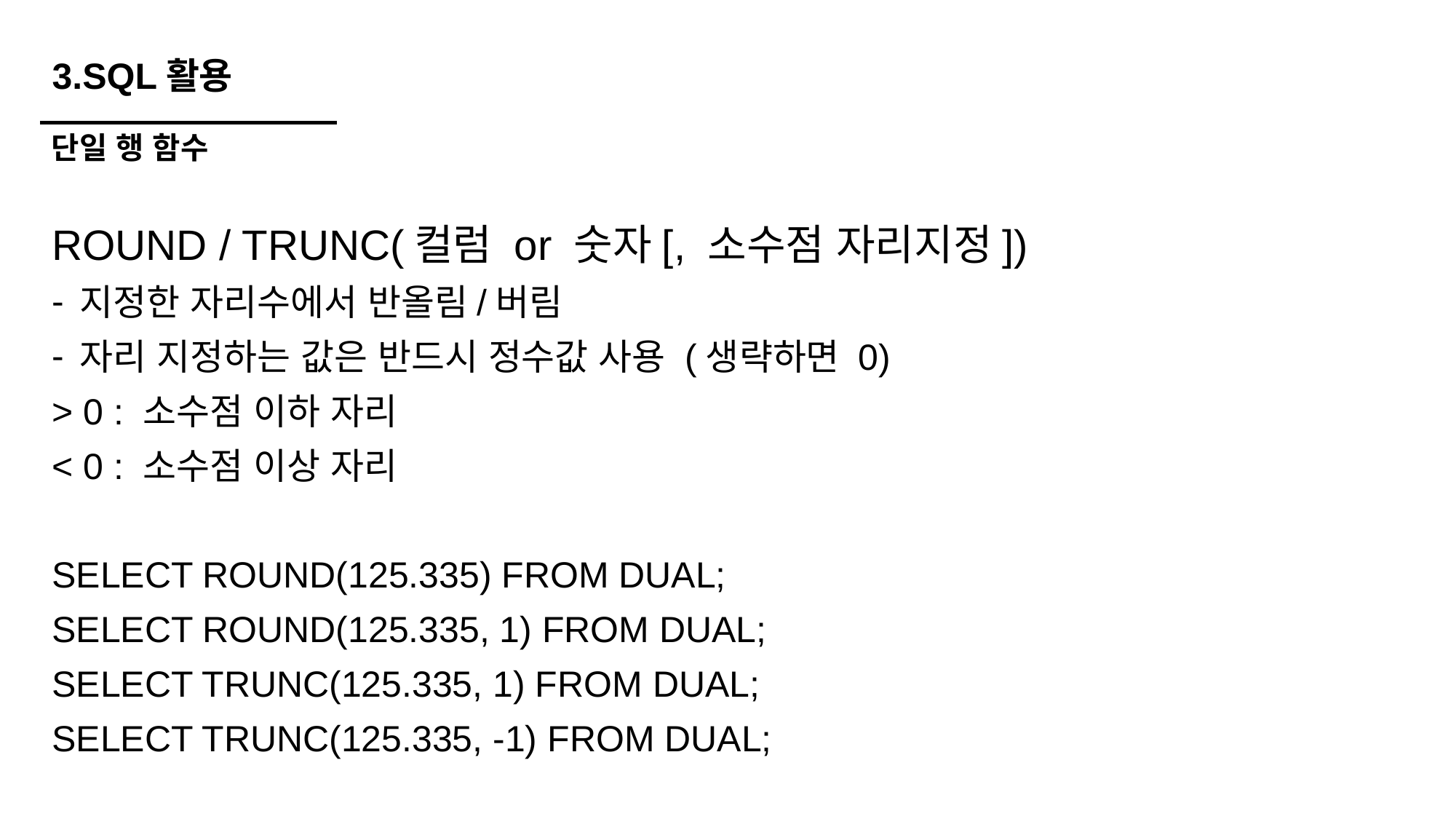

# 3.SQL활용
단일 행 함수
ROUND / TRUNC(컬럼 or 숫자[, 소수점 자리지정])
지정한 자리수에서 반올림/버림
자리 지정하는 값은 반드시 정수값 사용 (생략하면 0)
> 0 : 소수점 이하 자리
< 0 : 소수점 이상 자리

SELECT ROUND(125.335) FROM DUAL;
SELECT ROUND(125.335, 1) FROM DUAL;
SELECT TRUNC(125.335, 1) FROM DUAL;
SELECT TRUNC(125.335, -1) FROM DUAL;